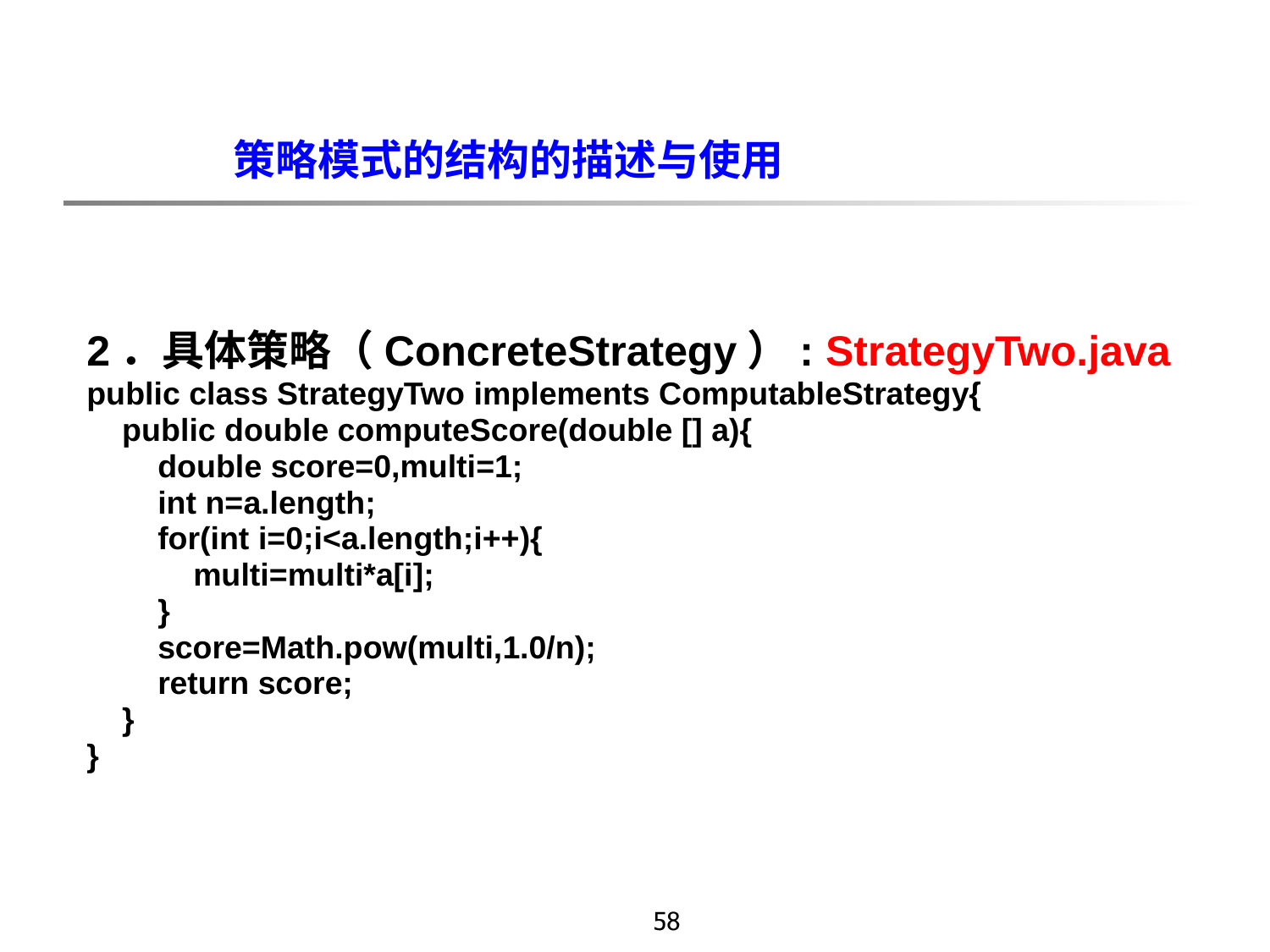

策略模式的结构的描述与使用

2．具体策略（ConcreteStrategy）: StrategyTwo.java
public class StrategyTwo implements ComputableStrategy{
    public double computeScore(double [] a){
        double score=0,multi=1;
        int n=a.length;
        for(int i=0;i<a.length;i++){
            multi=multi*a[i];
        }
        score=Math.pow(multi,1.0/n);
        return score;
    }
}

58